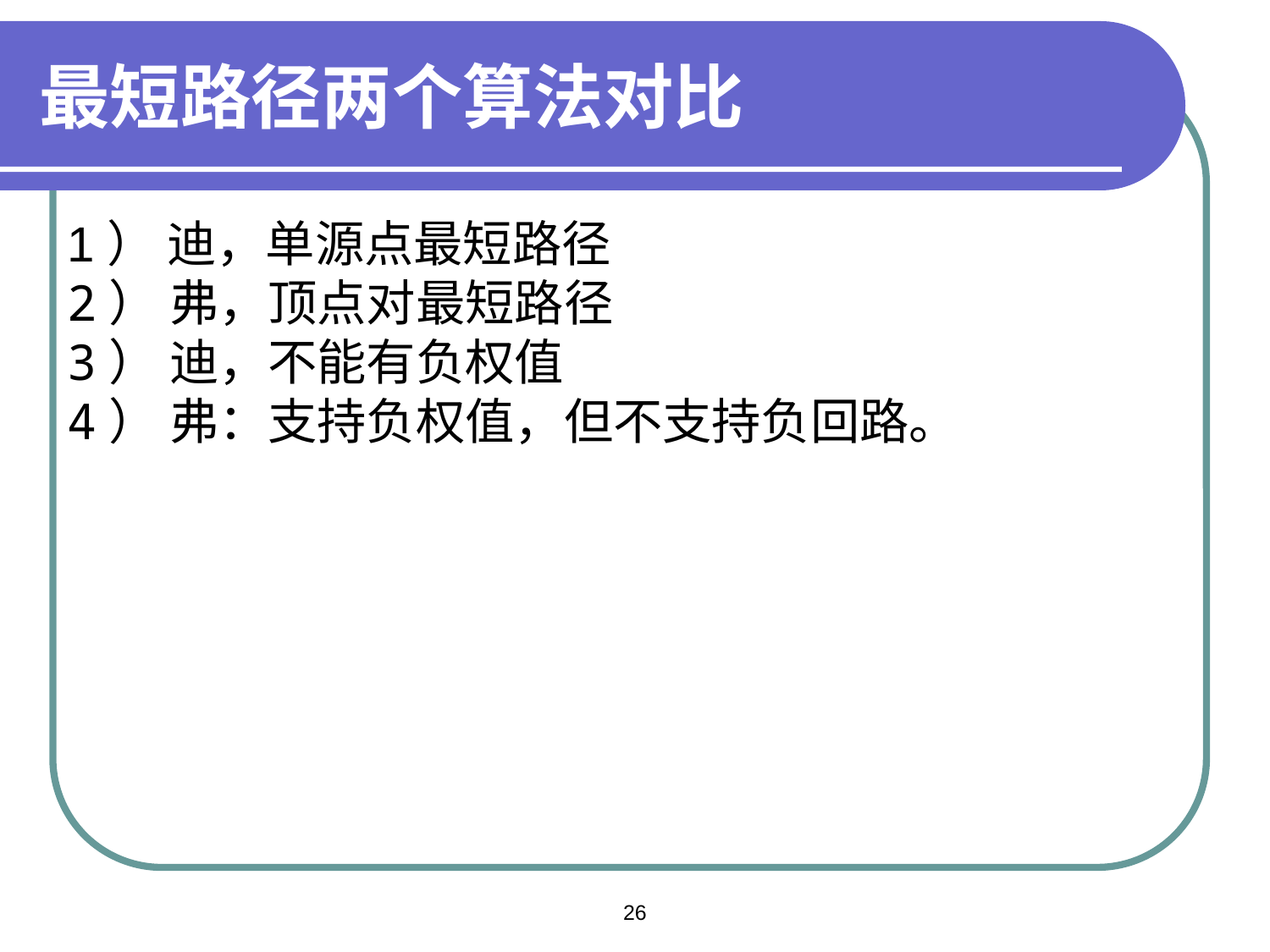

最短路径两个算法对比
1） 迪，单源点最短路径
2） 弗，顶点对最短路径
3） 迪，不能有负权值
4） 弗：支持负权值，但不支持负回路。
26